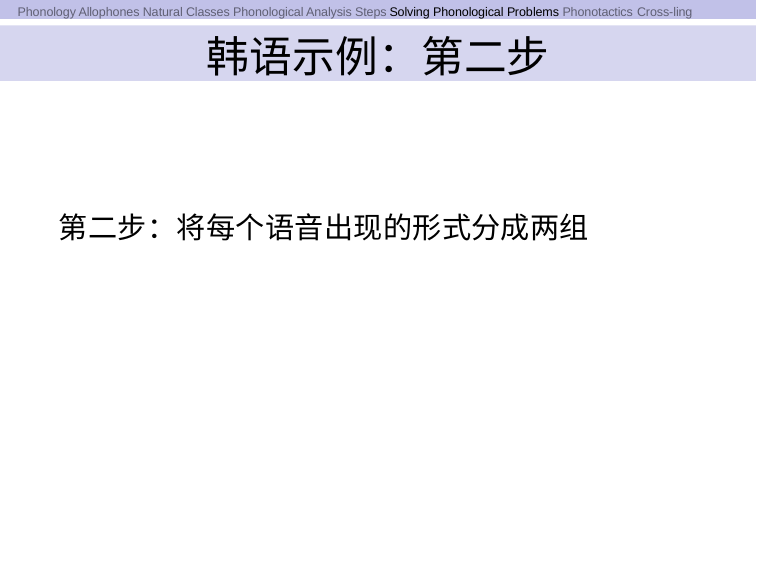

Phonology Allophones Natural Classes Phonological Analysis Steps Solving Phonological Problems Phonotactics Cross-ling
韩语示例：第二步
第二步：将每个语音出现的形式分成两组